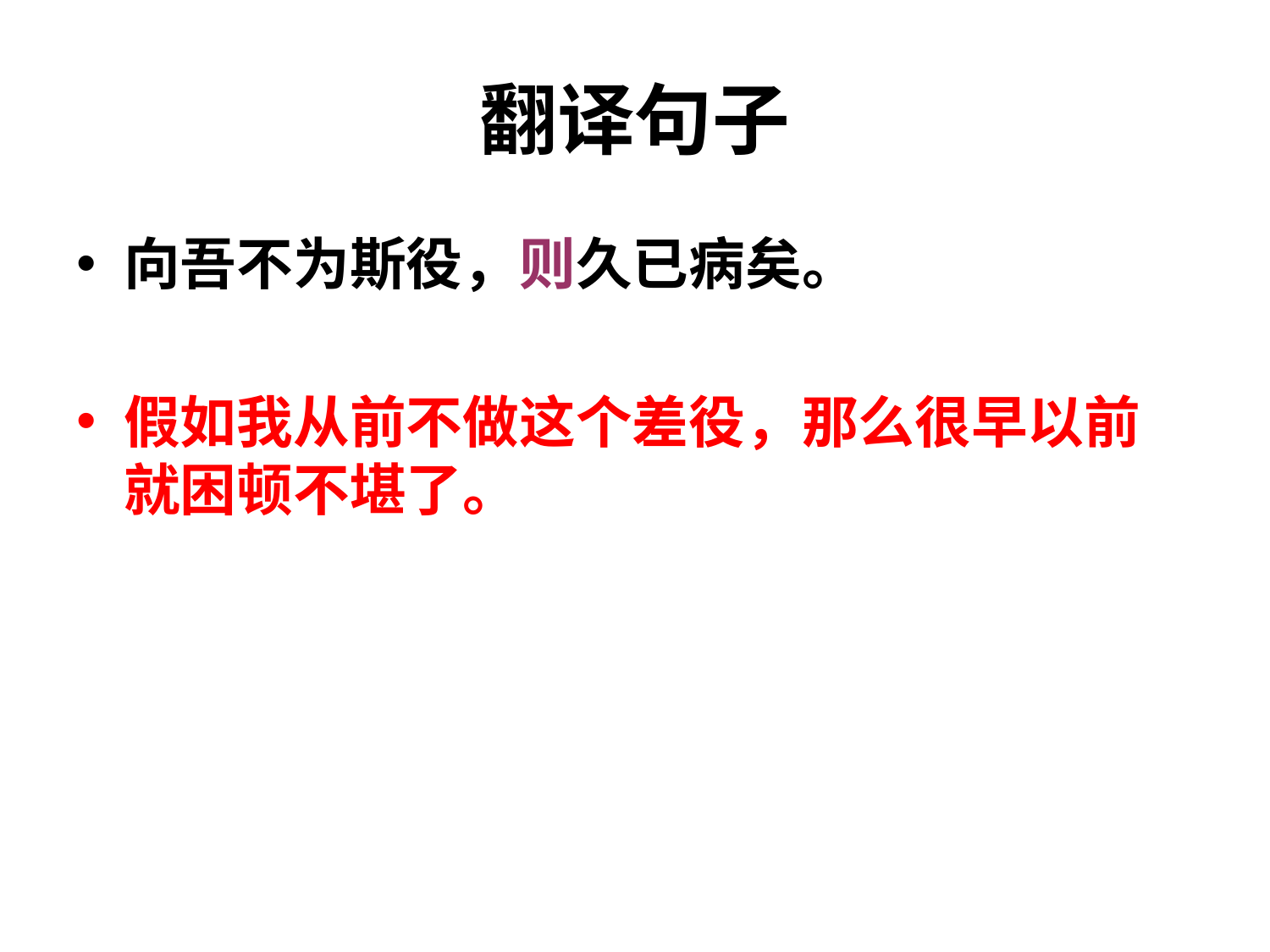

# 翻译句子
向吾不为斯役，则久已病矣。

假如我从前不做这个差役，那么很早以前就困顿不堪了。